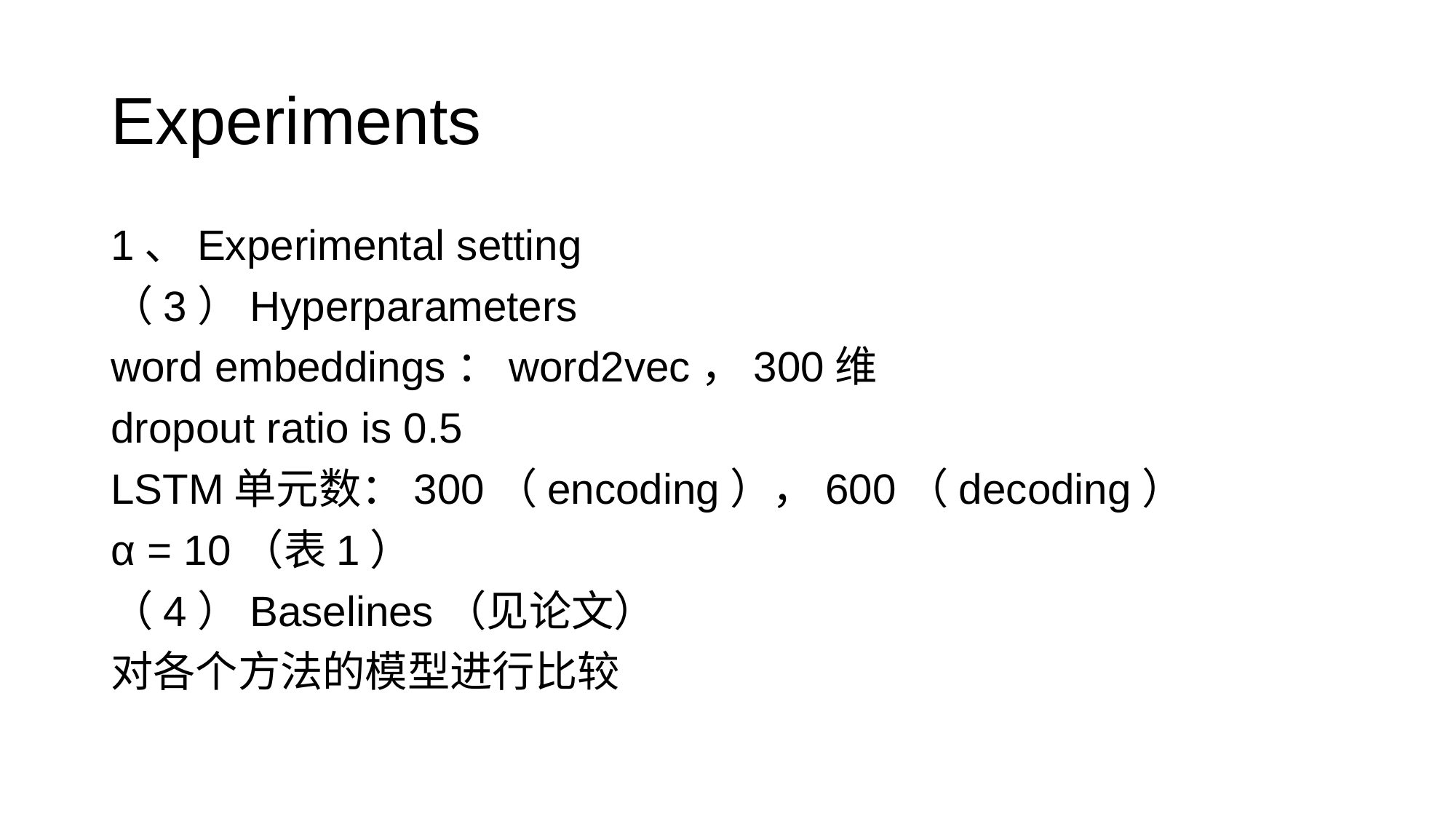

# Experiments
1、Experimental setting
（3）Hyperparameters
word embeddings：word2vec，300维
dropout ratio is 0.5
LSTM单元数：300（encoding），600（decoding）
α = 10（表1）
（4）Baselines（见论文）
对各个方法的模型进行比较